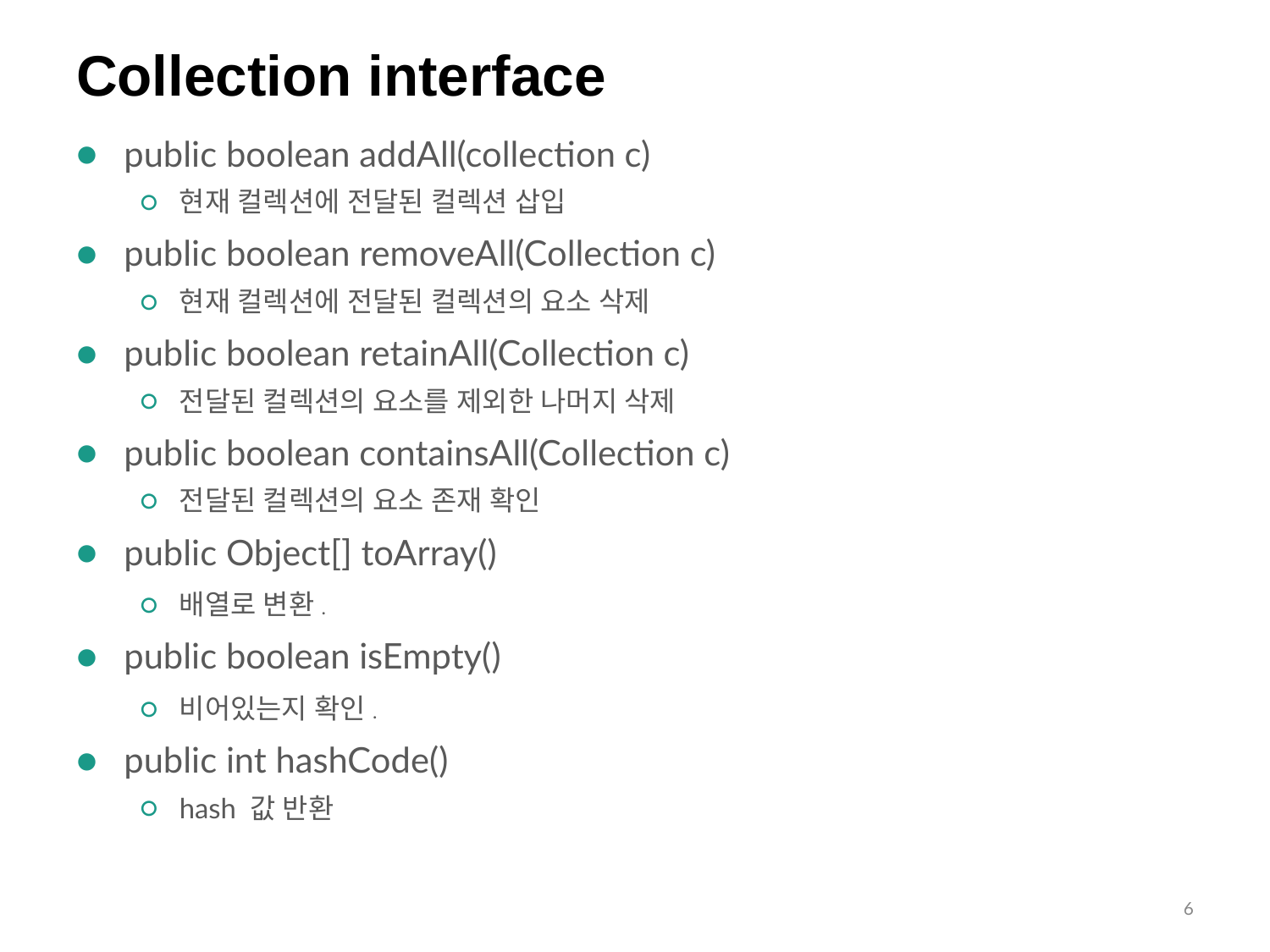

# Collection interface
public boolean addAll(collection c)
현재 컬렉션에 전달된 컬렉션 삽입
public boolean removeAll(Collection c)
현재 컬렉션에 전달된 컬렉션의 요소 삭제
public boolean retainAll(Collection c)
전달된 컬렉션의 요소를 제외한 나머지 삭제
public boolean containsAll(Collection c)
전달된 컬렉션의 요소 존재 확인
public Object[] toArray()
배열로 변환.
public boolean isEmpty()
비어있는지 확인.
public int hashCode()
hash 값 반환

6